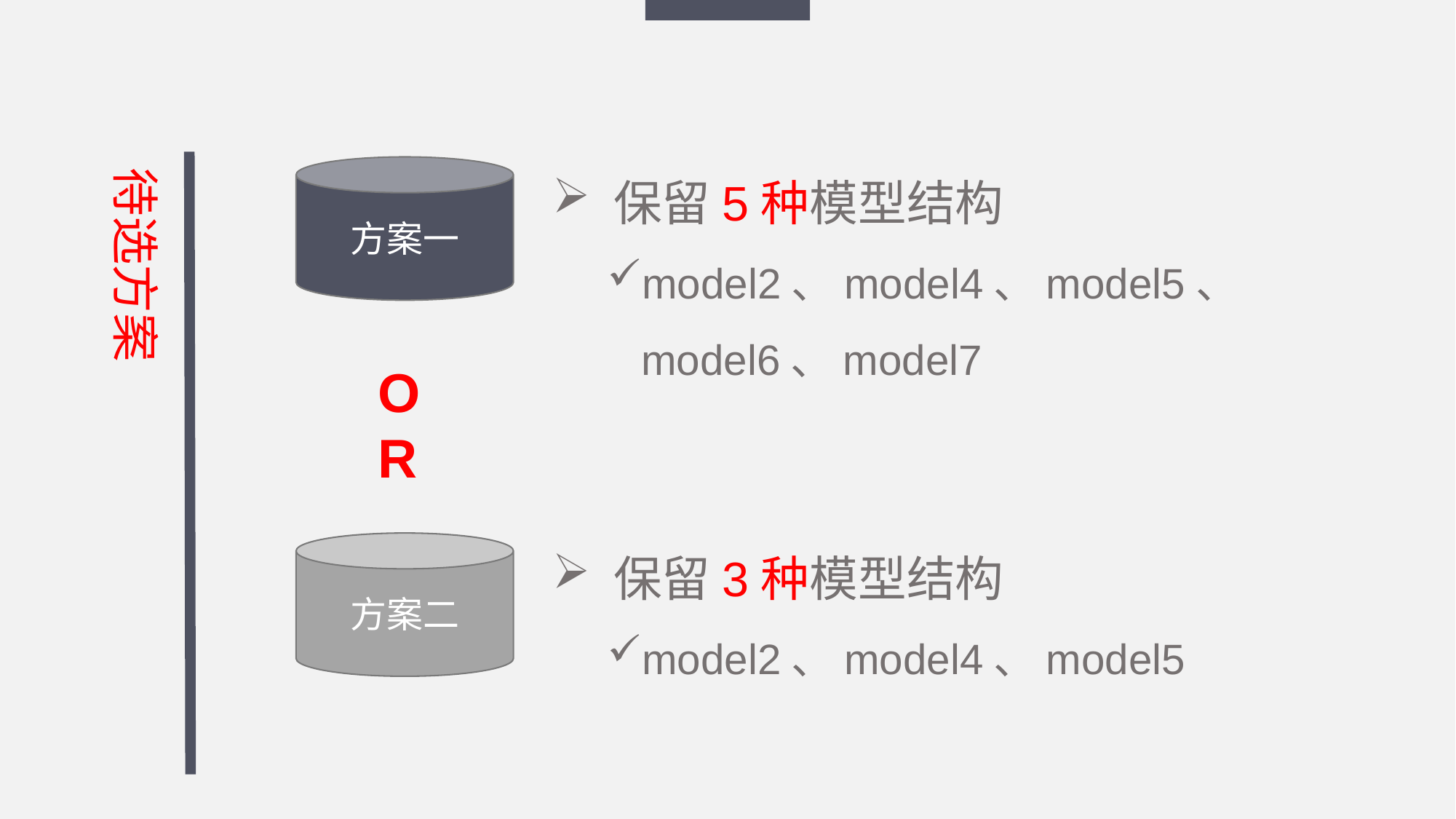

保留5种模型结构
model2、model4、model5、model6、model7
待选方案
方案一
OR
 保留3种模型结构
model2、model4、model5
方案二